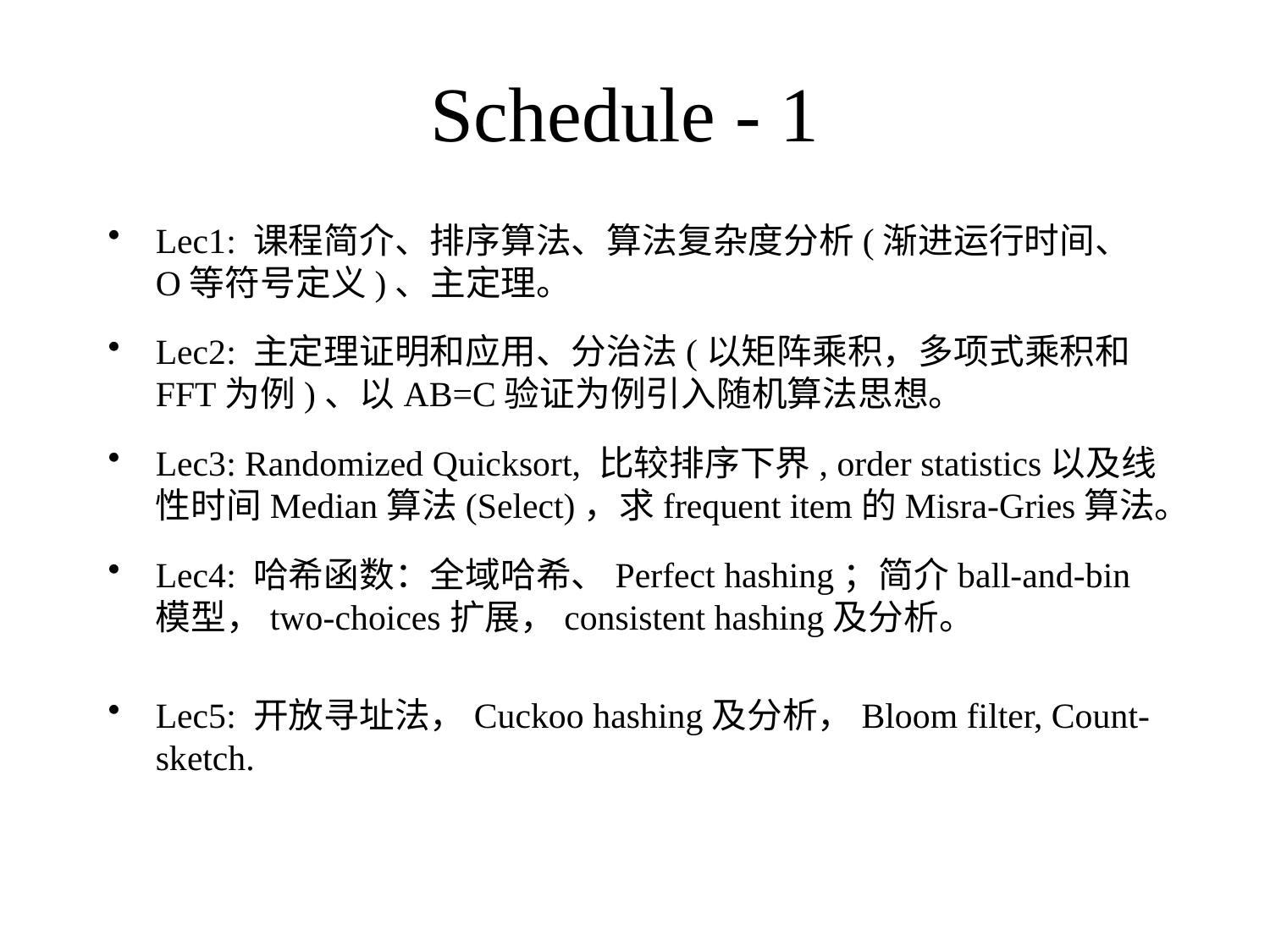

# Schedule - 1
Lec1: 课程简介、排序算法、算法复杂度分析(渐进运行时间、O等符号定义)、主定理。

Lec2: 主定理证明和应用、分治法(以矩阵乘积，多项式乘积和FFT为例)、以AB=C验证为例引入随机算法思想。

Lec3: Randomized Quicksort, 比较排序下界, order statistics以及线性时间Median算法(Select)，求frequent item的Misra-Gries算法。

Lec4: 哈希函数：全域哈希、Perfect hashing；简介ball-and-bin模型，two-choices扩展，consistent hashing及分析。

Lec5: 开放寻址法，Cuckoo hashing及分析，Bloom filter, Count-sketch.

4